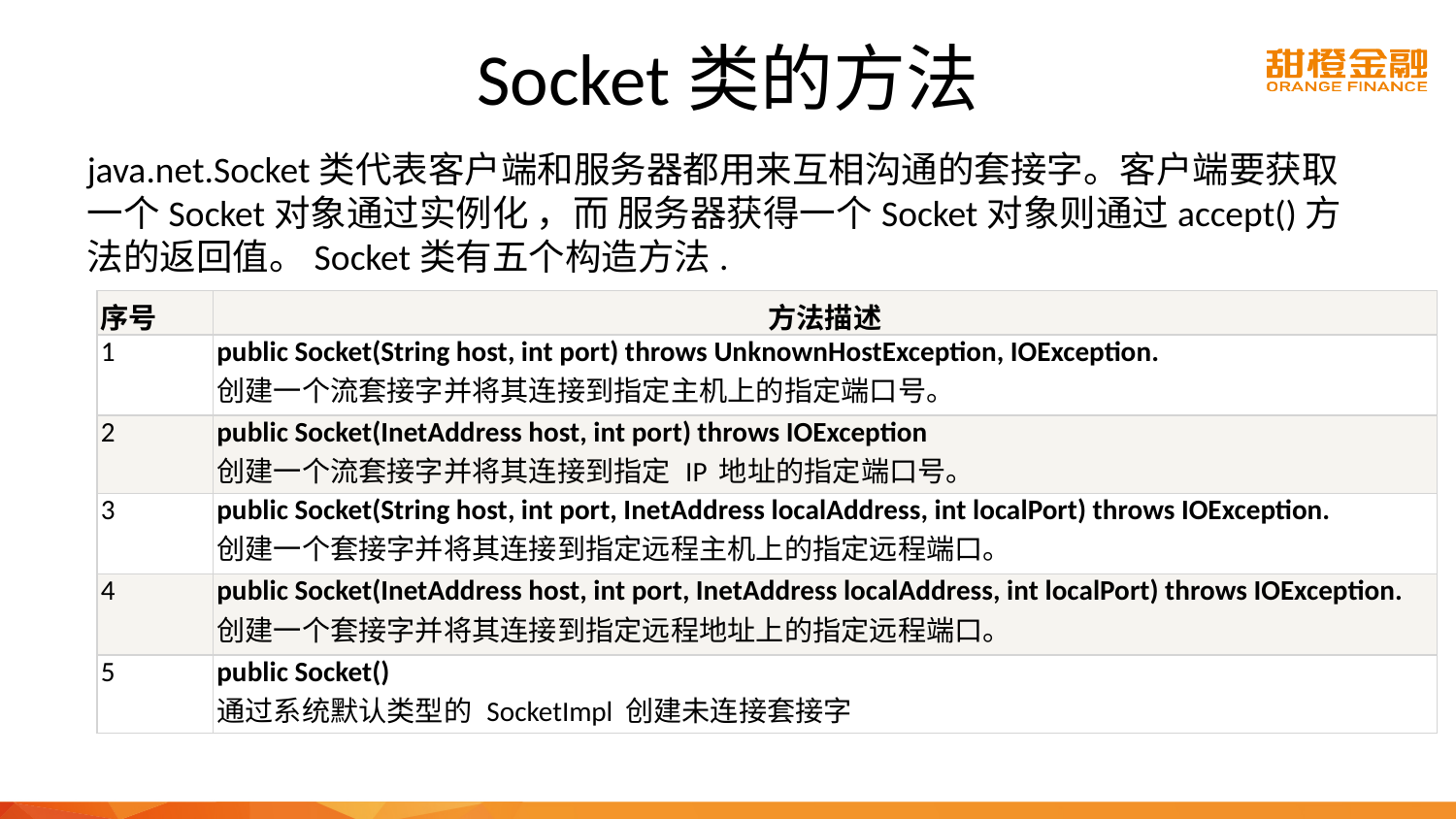

# Socket类的方法
java.net.Socket类代表客户端和服务器都用来互相沟通的套接字。客户端要获取一个Socket对象通过实例化 ，而 服务器获得一个Socket对象则通过accept()方法的返回值。Socket类有五个构造方法.
| 序号 | 方法描述 |
| --- | --- |
| 1 | public Socket(String host, int port) throws UnknownHostException, IOException. 创建一个流套接字并将其连接到指定主机上的指定端口号。 |
| 2 | public Socket(InetAddress host, int port) throws IOException 创建一个流套接字并将其连接到指定 IP 地址的指定端口号。 |
| 3 | public Socket(String host, int port, InetAddress localAddress, int localPort) throws IOException. 创建一个套接字并将其连接到指定远程主机上的指定远程端口。 |
| 4 | public Socket(InetAddress host, int port, InetAddress localAddress, int localPort) throws IOException. 创建一个套接字并将其连接到指定远程地址上的指定远程端口。 |
| 5 | public Socket() 通过系统默认类型的 SocketImpl 创建未连接套接字 |